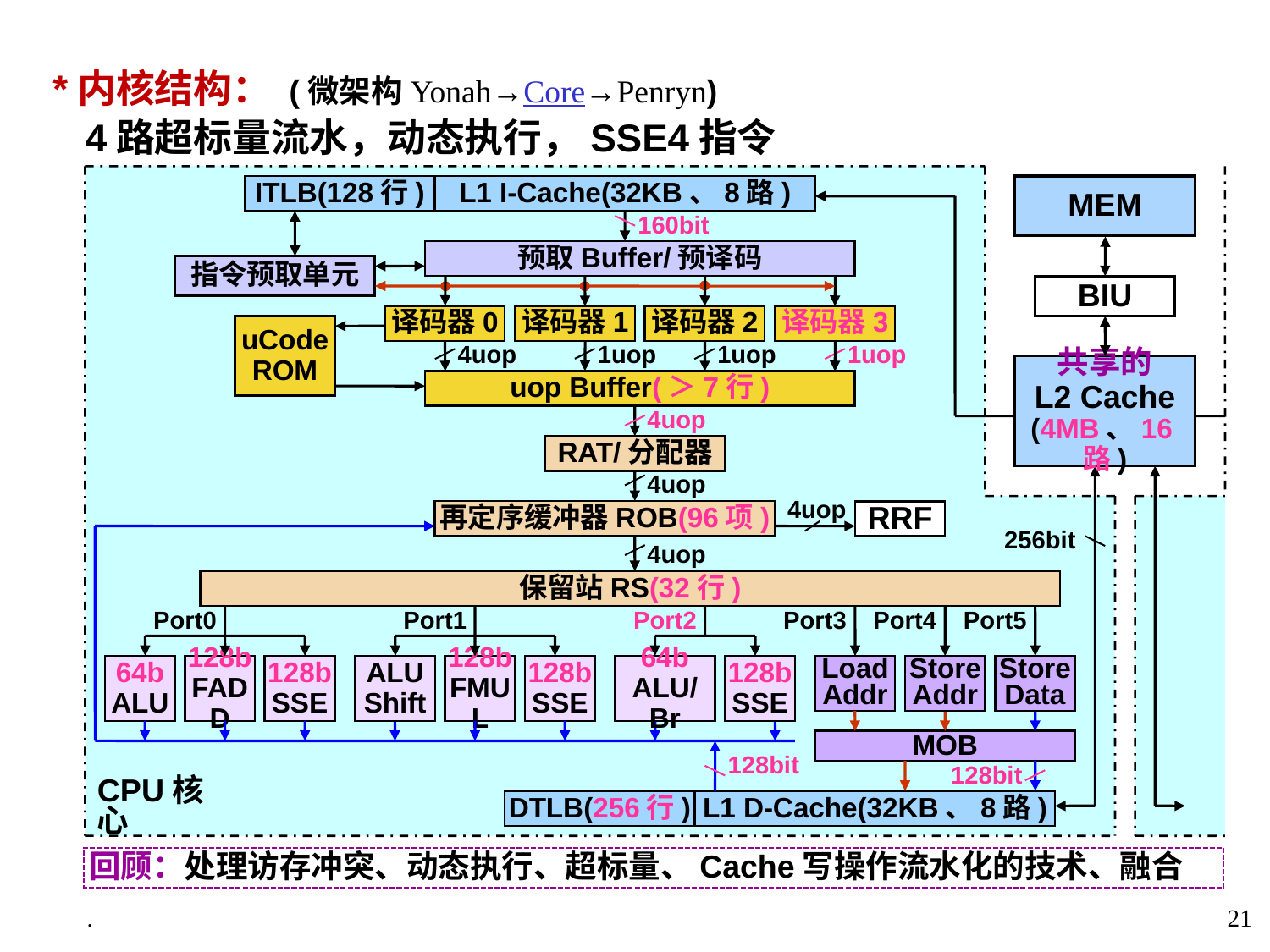

*内核结构： (微架构Yonah→Core→Penryn)
    4路超标量流水，动态执行，SSE4指令

ITLB(128行)
L1 I-Cache(32KB、8路)
MEM

160bit

预取Buffer/预译码
指令预取单元

BIU

译码器2
译码器0
译码器1
译码器3
uCode
ROM

1uop

4uop

1uop

1uop

共享的
L2 Cache
(4MB、16路)
uop Buffer(＞7行)

4uop

RAT/分配器

4uop

4uop
再定序缓冲器ROB(96项)
RRF

256bit

4uop

保留站RS(32行)
Port1
Port3

Port4

Port5

Port0
Port2

Load
Addr
Store
Addr
Store
Data
64b
ALU
128b
FADD
128b
SSE
ALU
Shift
128b
FMUL
128b
SSE
64b
ALU/Br
128b
SSE

MOB

128bit

128bit

CPU核心
DTLB(256行)
L1 D-Cache(32KB、8路)

回顾：处理访存冲突、动态执行、超标量、Cache写操作流水化的技术、融合
.
21